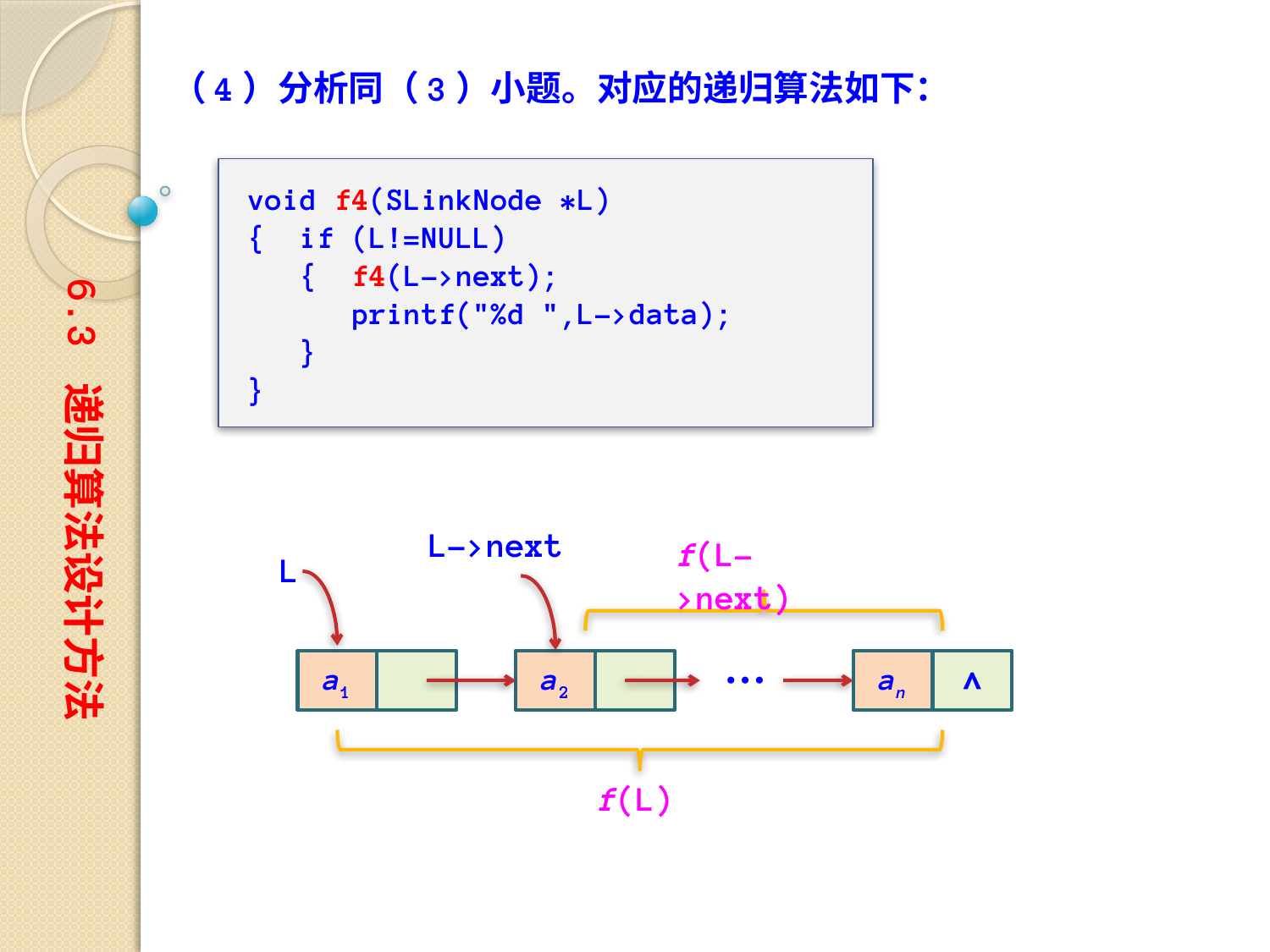

（4）分析同（3）小题。对应的递归算法如下：
void f4(SLinkNode *L)
{  if (L!=NULL)
   {  f4(L->next);
      printf("%d ",L->data);
   }
}
6.3 递归算法设计方法

L->next
f(L->next)
L

…
a1

a2

an
∧
f(L)